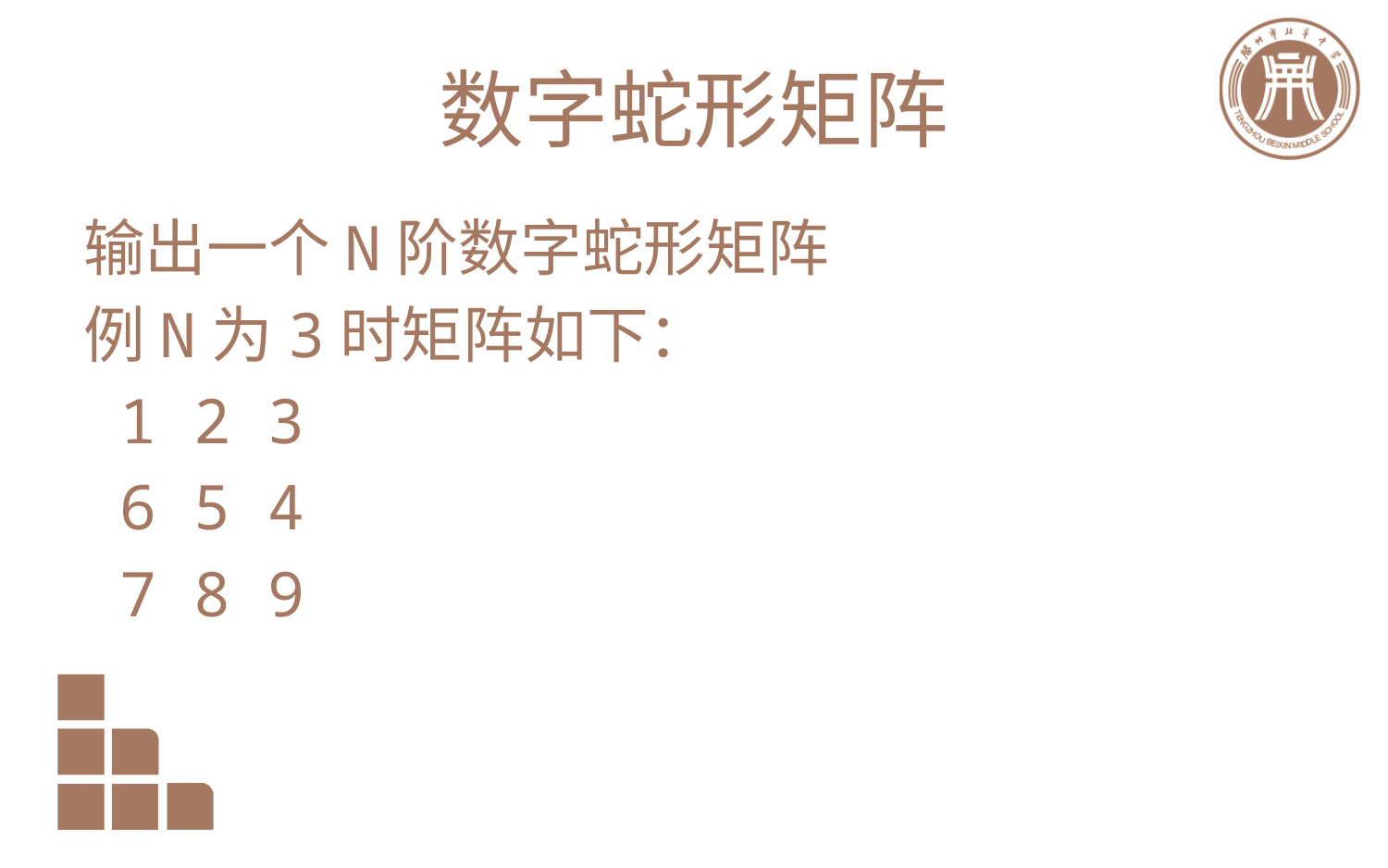

# 数字蛇形矩阵
输出一个N阶数字蛇形矩阵
例N为3时矩阵如下：
 1 2 3
 6 5 4
 7 8 9